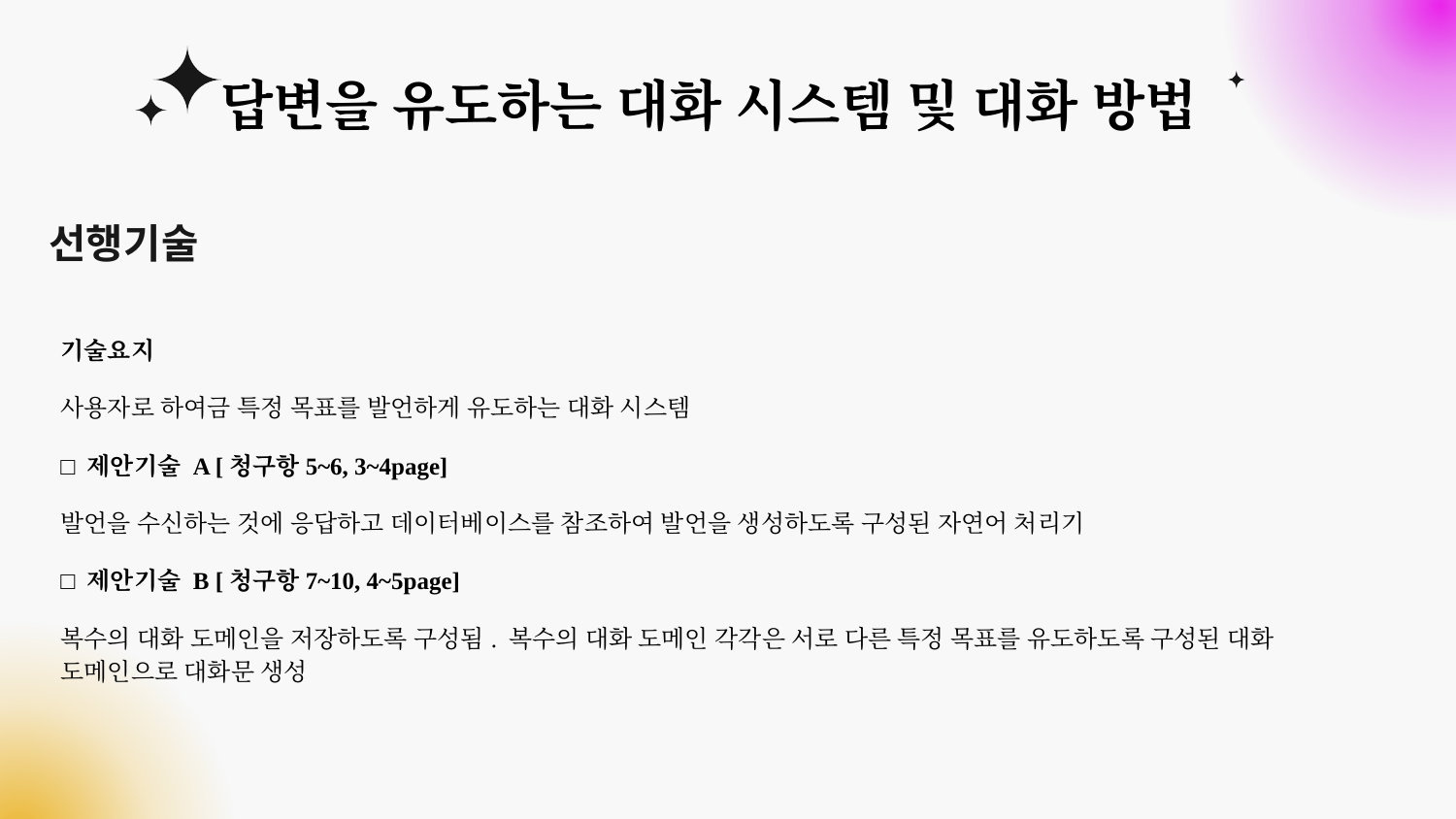

# 답변을 유도하는 대화 시스템 및 대화 방법

선행기술
기술요지
사용자로 하여금 특정 목표를 발언하게 유도하는 대화 시스템
□ 제안기술 A [청구항5~6, 3~4page]
발언을 수신하는 것에 응답하고 데이터베이스를 참조하여 발언을 생성하도록 구성된 자연어 처리기
□ 제안기술 B [청구항7~10, 4~5page]
복수의 대화 도메인을 저장하도록 구성됨. 복수의 대화 도메인 각각은 서로 다른 특정 목표를 유도하도록 구성된 대화 도메인으로 대화문 생성